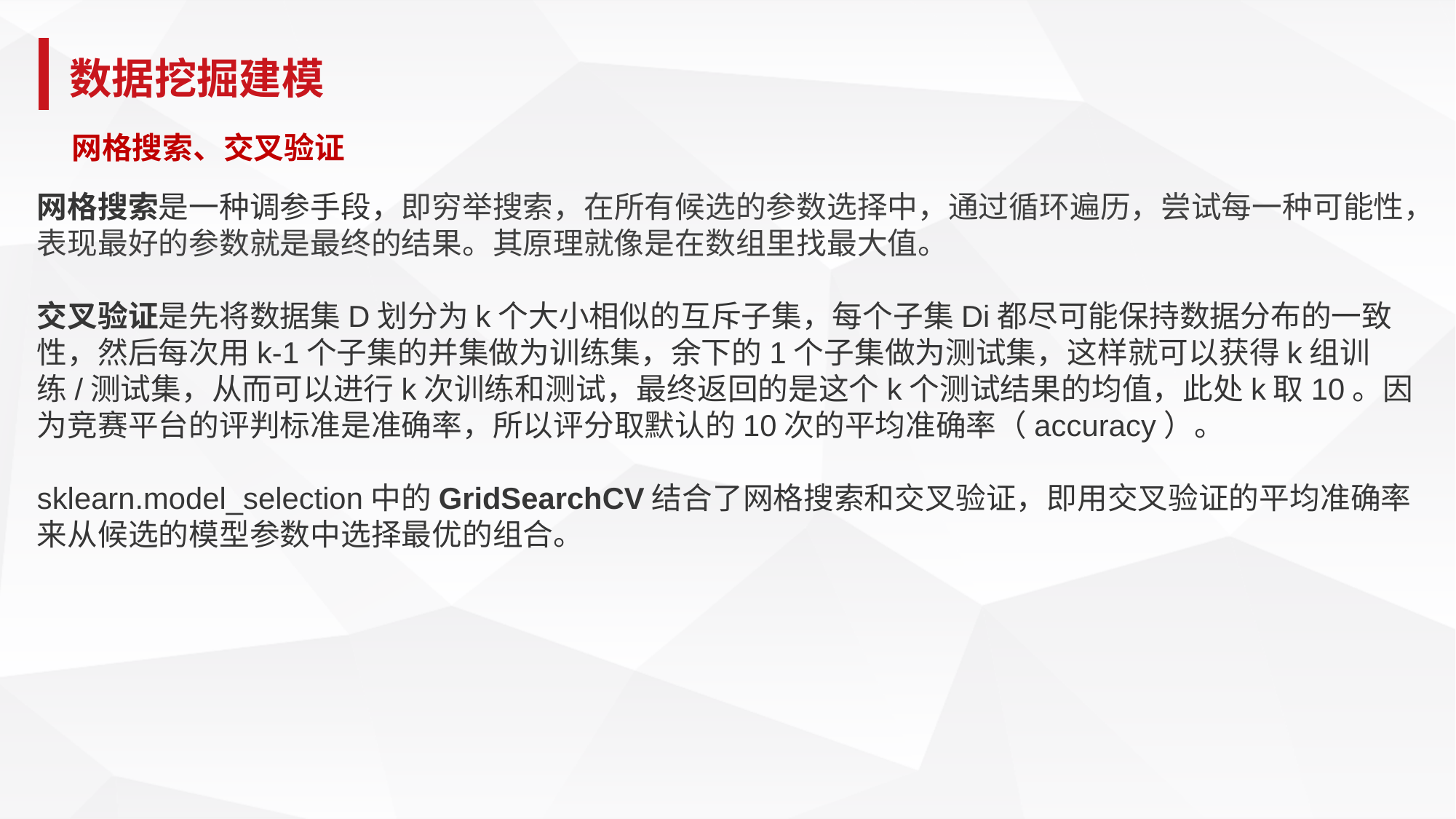

数据挖掘建模
网格搜索、交叉验证
网格搜索是一种调参手段，即穷举搜索，在所有候选的参数选择中，通过循环遍历，尝试每一种可能性，表现最好的参数就是最终的结果。其原理就像是在数组里找最大值。

交叉验证是先将数据集D划分为k个大小相似的互斥子集，每个子集Di都尽可能保持数据分布的一致性，然后每次用k-1个子集的并集做为训练集，余下的1个子集做为测试集，这样就可以获得k组训练/测试集，从而可以进行k次训练和测试，最终返回的是这个k个测试结果的均值，此处k取10。因为竞赛平台的评判标准是准确率，所以评分取默认的10次的平均准确率（accuracy）。

sklearn.model_selection中的GridSearchCV结合了网格搜索和交叉验证，即用交叉验证的平均准确率来从候选的模型参数中选择最优的组合。